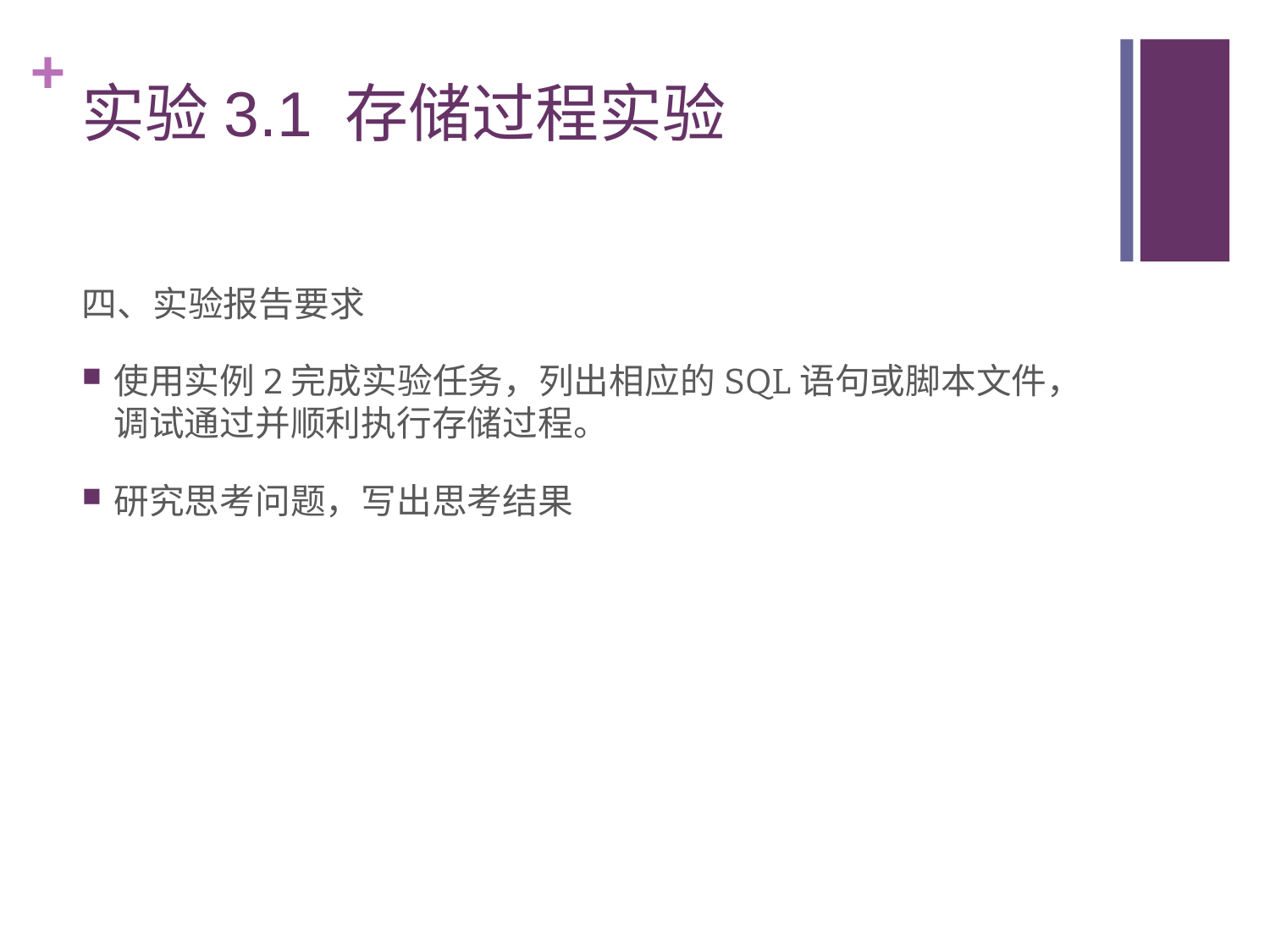

# 实验3.1 存储过程实验
四、实验报告要求
使用实例2完成实验任务，列出相应的SQL语句或脚本文件，调试通过并顺利执行存储过程。
研究思考问题，写出思考结果